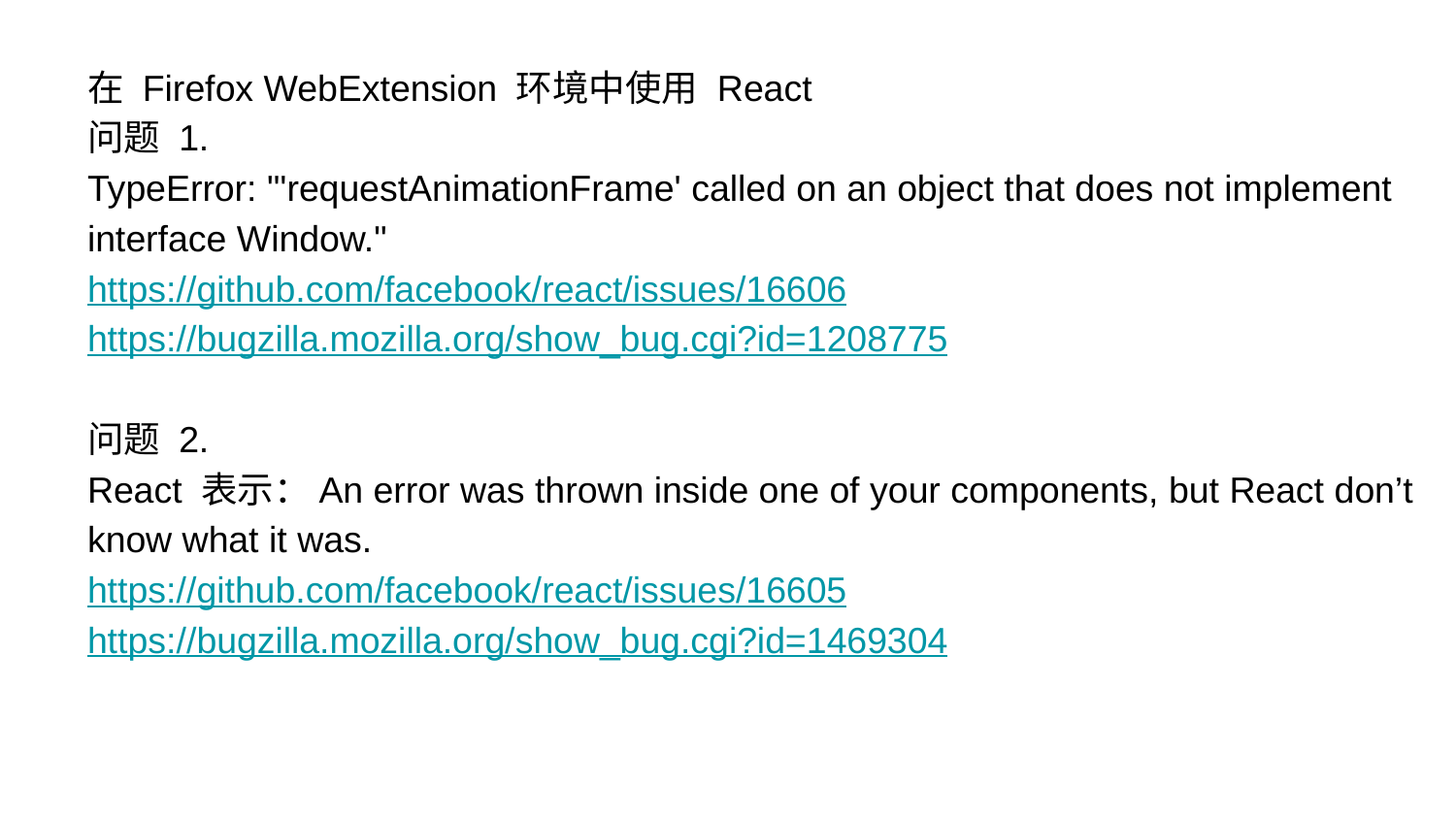

在 Firefox WebExtension 环境中使用 React
问题 1.
TypeError: "'requestAnimationFrame' called on an object that does not implement interface Window."
https://github.com/facebook/react/issues/16606
https://bugzilla.mozilla.org/show_bug.cgi?id=1208775

问题 2.
React 表示：An error was thrown inside one of your components, but React don’t know what it was.
https://github.com/facebook/react/issues/16605
https://bugzilla.mozilla.org/show_bug.cgi?id=1469304